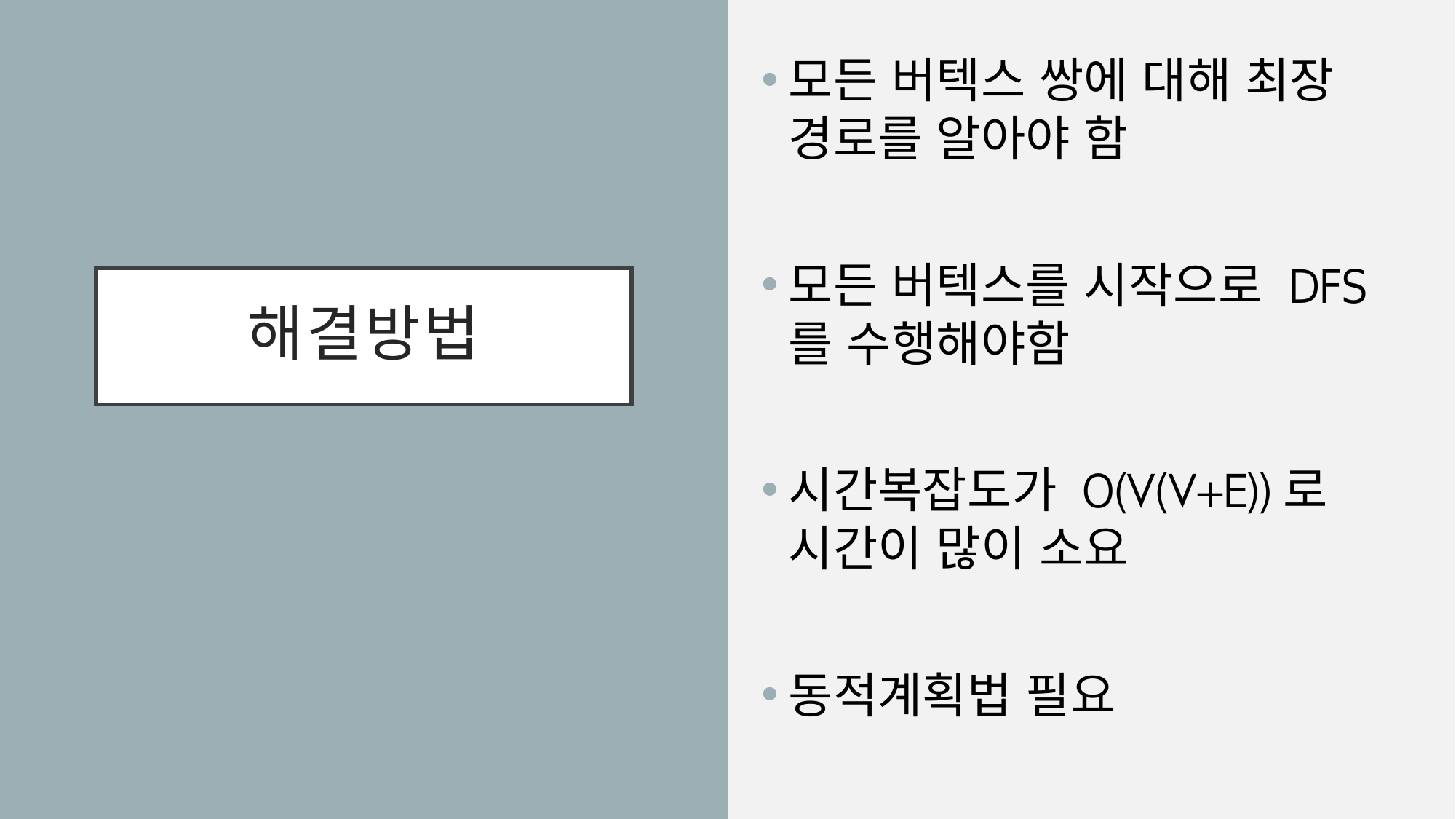

모든 버텍스 쌍에 대해 최장 경로를 알아야 함

모든 버텍스를 시작으로 DFS를 수행해야함

시간복잡도가 O(V(V+E))로 시간이 많이 소요

동적계획법 필요
# 해결방법